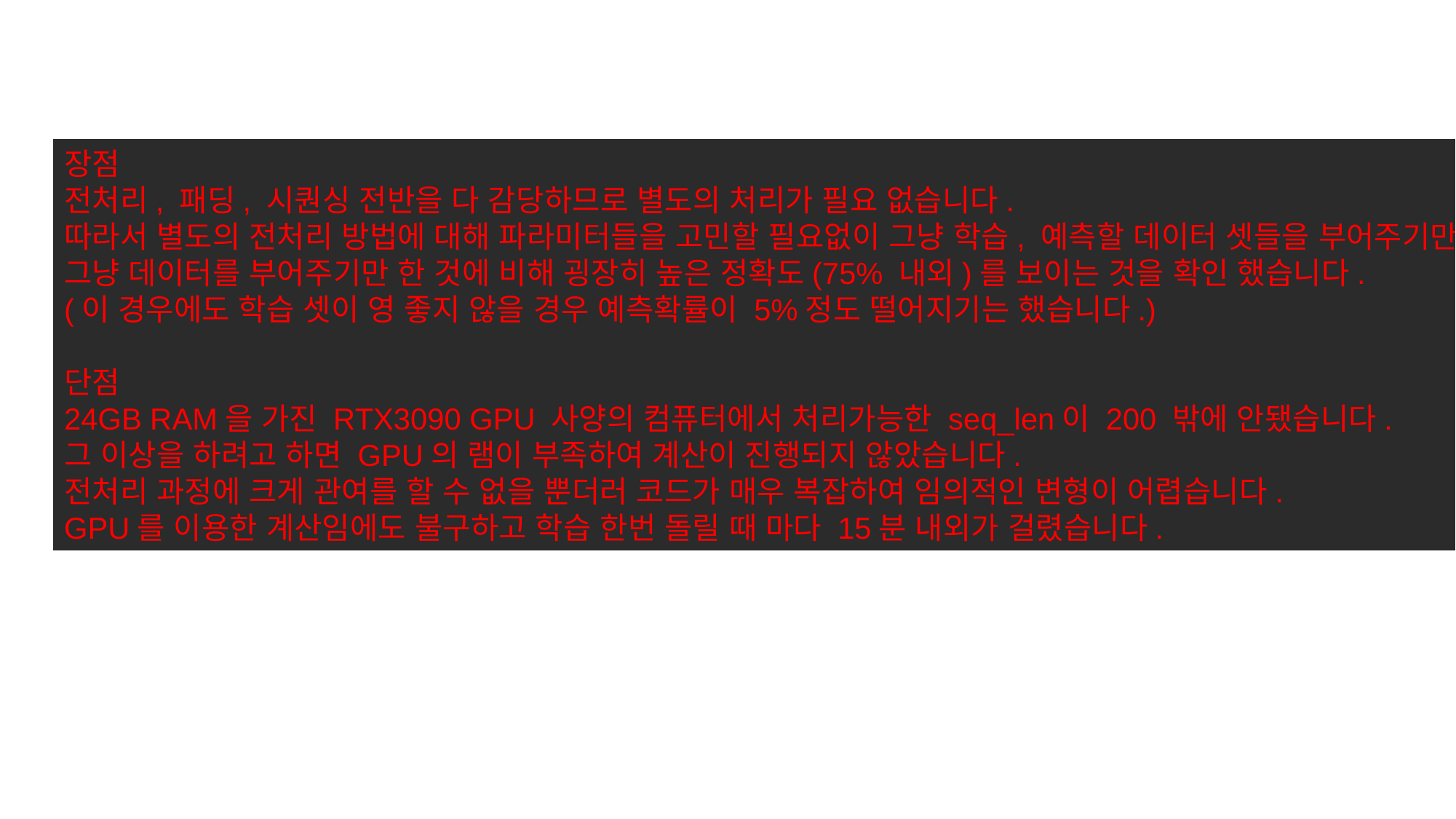

장점
전처리, 패딩, 시퀀싱 전반을 다 감당하므로 별도의 처리가 필요 없습니다.
따라서 별도의 전처리 방법에 대해 파라미터들을 고민할 필요없이 그냥 학습, 예측할 데이터 셋들을 부어주기만 하면 됩니다.
그냥 데이터를 부어주기만 한 것에 비해 굉장히 높은 정확도(75% 내외)를 보이는 것을 확인 했습니다.
(이 경우에도 학습 셋이 영 좋지 않을 경우 예측확률이 5%정도 떨어지기는 했습니다.)

단점
24GB RAM을 가진 RTX3090 GPU 사양의 컴퓨터에서 처리가능한 seq_len이 200 밖에 안됐습니다.
그 이상을 하려고 하면 GPU의 램이 부족하여 계산이 진행되지 않았습니다.
전처리 과정에 크게 관여를 할 수 없을 뿐더러 코드가 매우 복잡하여 임의적인 변형이 어렵습니다.
GPU를 이용한 계산임에도 불구하고 학습 한번 돌릴 때 마다 15분 내외가 걸렸습니다.